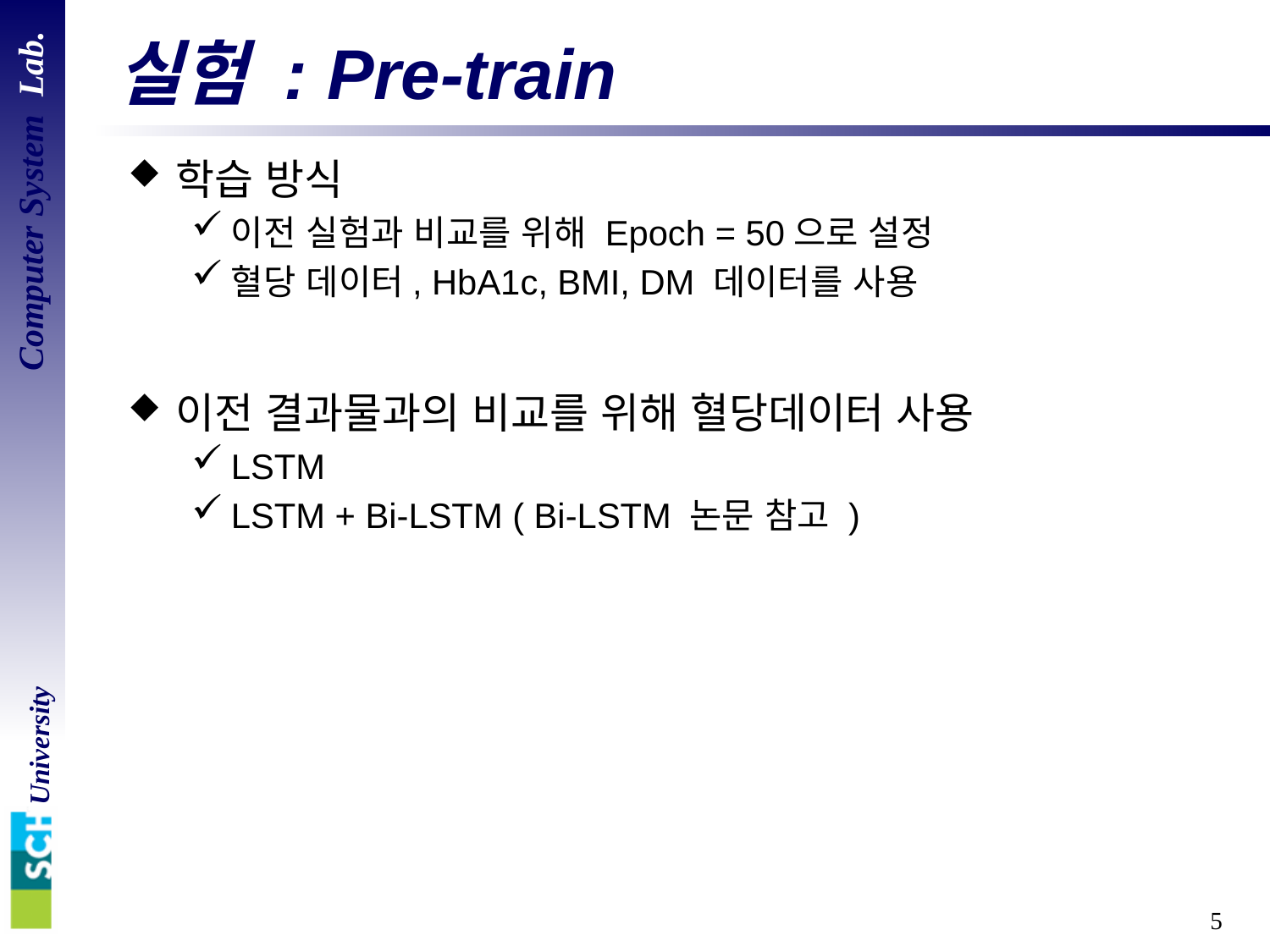

# 실험 : Pre-train
학습 방식
이전 실험과 비교를 위해 Epoch = 50으로 설정
혈당 데이터, HbA1c, BMI, DM 데이터를 사용

이전 결과물과의 비교를 위해 혈당데이터 사용
LSTM
LSTM + Bi-LSTM ( Bi-LSTM 논문 참고 )